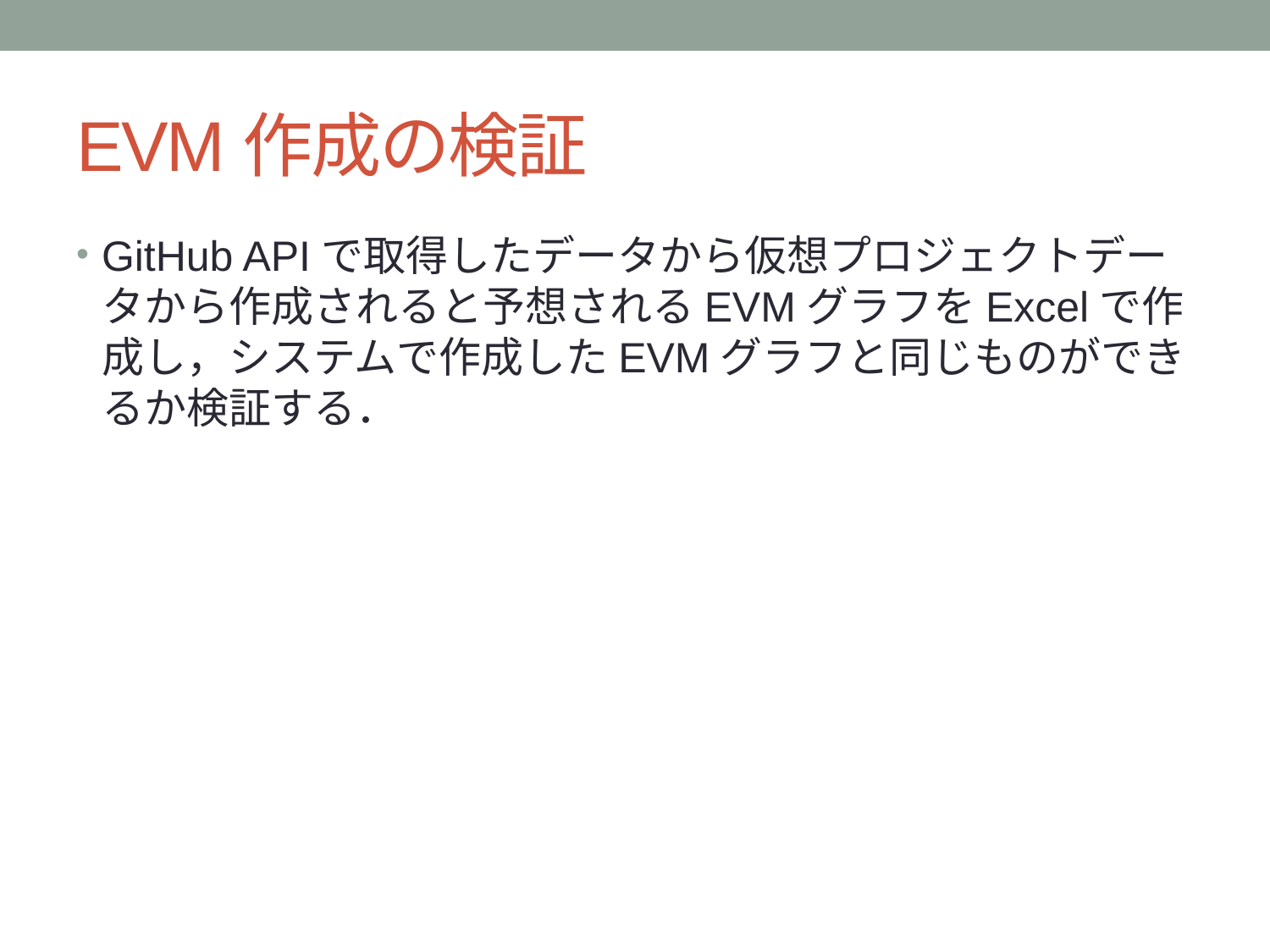

# EVM作成の検証
GitHub APIで取得したデータから仮想プロジェクトデータから作成されると予想されるEVMグラフをExcelで作成し，システムで作成したEVMグラフと同じものができるか検証する．